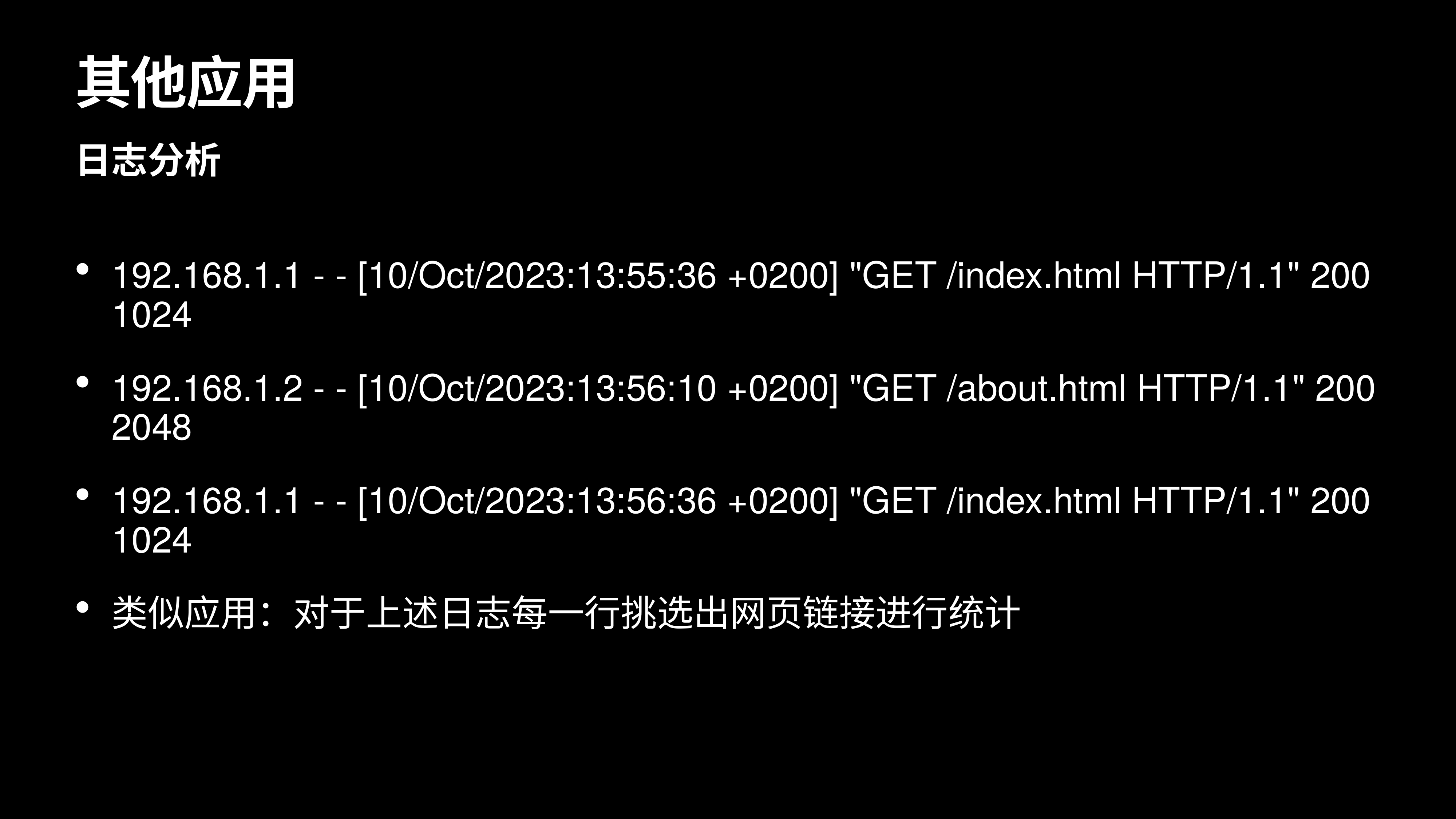

# 其他应用
日志分析
192.168.1.1 - - [10/Oct/2023:13:55:36 +0200] "GET /index.html HTTP/1.1" 200 1024
192.168.1.2 - - [10/Oct/2023:13:56:10 +0200] "GET /about.html HTTP/1.1" 200 2048
192.168.1.1 - - [10/Oct/2023:13:56:36 +0200] "GET /index.html HTTP/1.1" 200 1024
类似应用：对于上述日志每一行挑选出网页链接进行统计